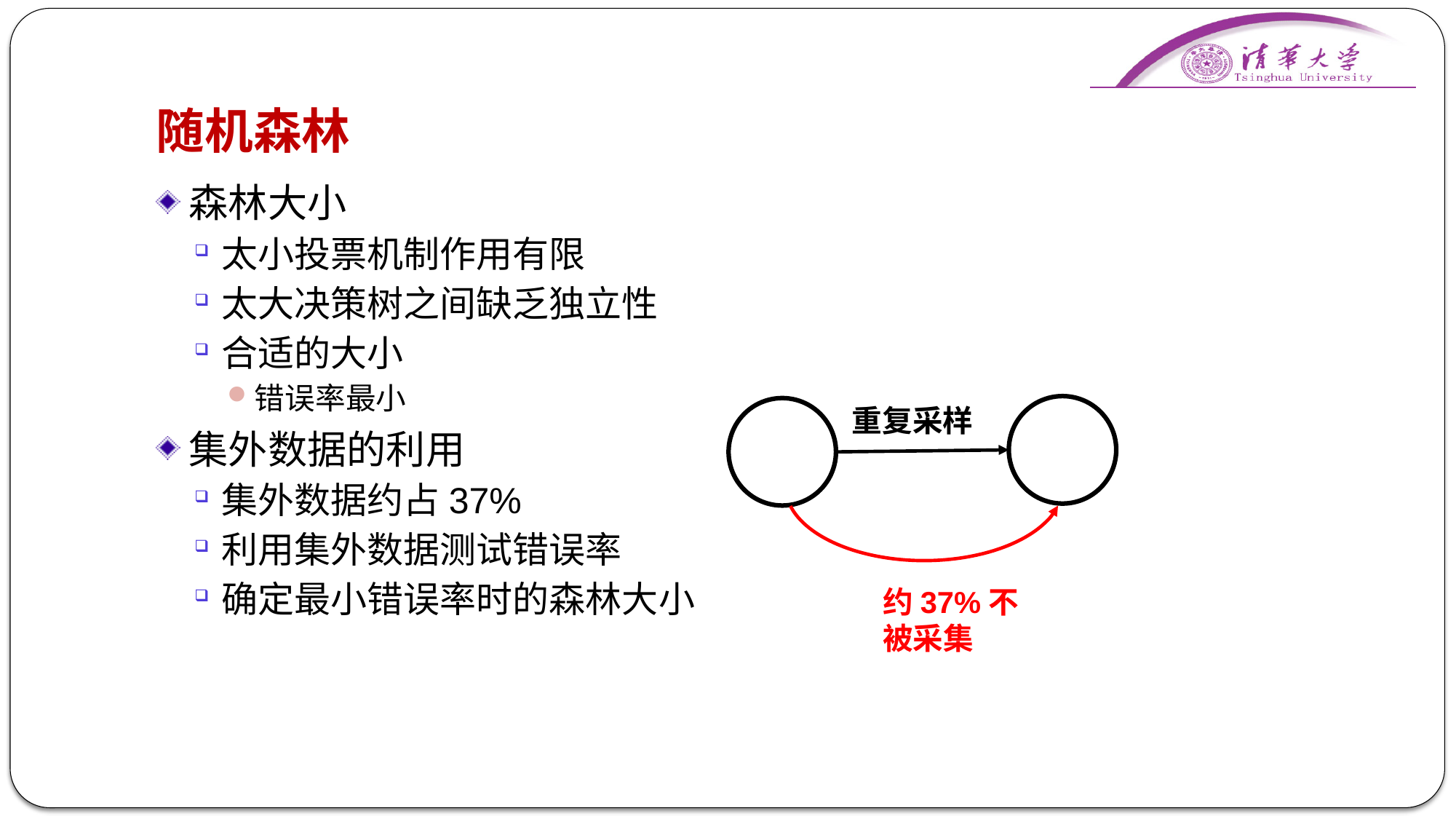

# 随机森林
森林大小
太小投票机制作用有限
太大决策树之间缺乏独立性
合适的大小
错误率最小
集外数据的利用
集外数据约占37%
利用集外数据测试错误率
确定最小错误率时的森林大小
重复采样

约37%不被采集